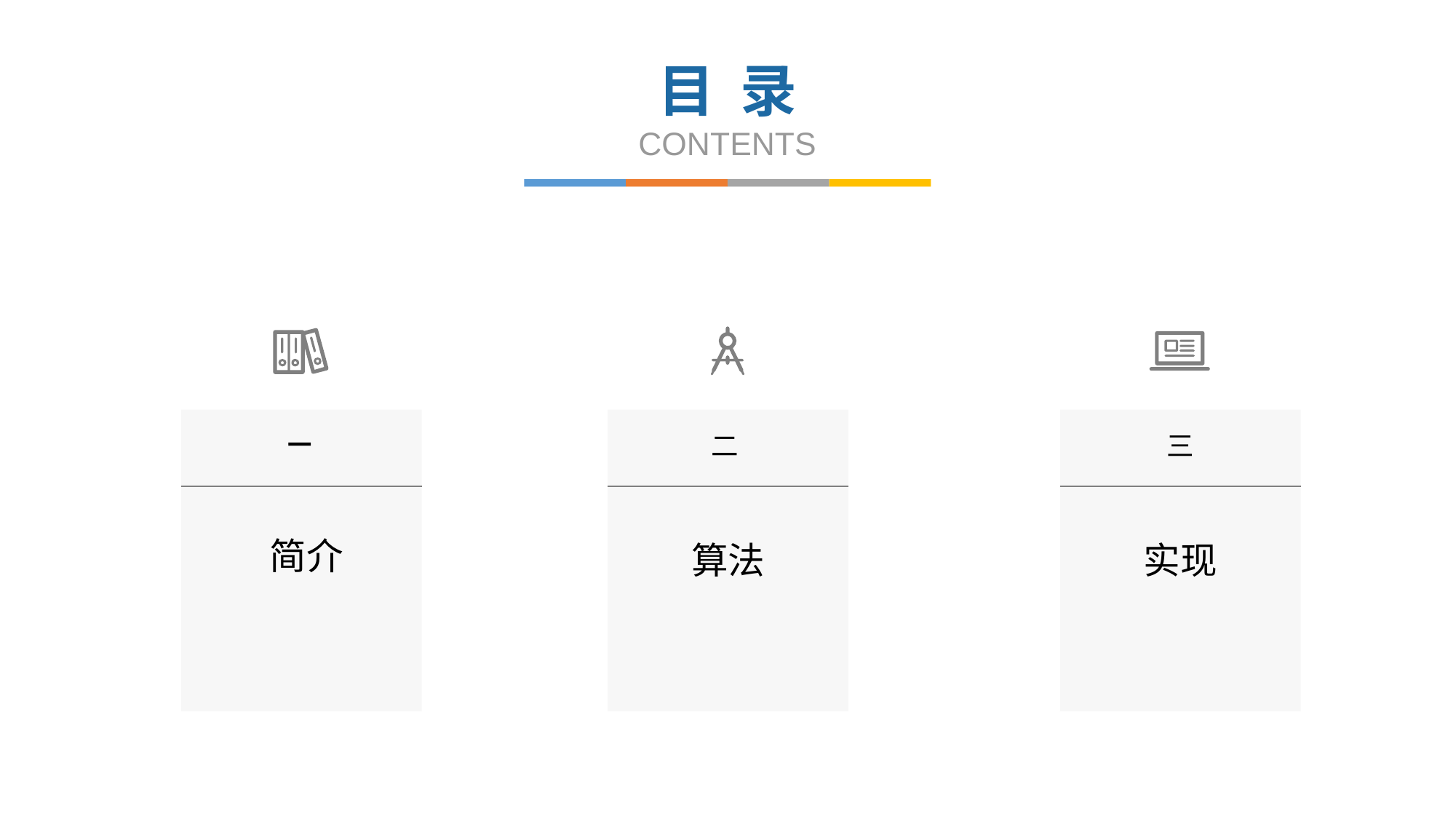

目  录
CONTENTS

三
二
一
简介
算法
实现